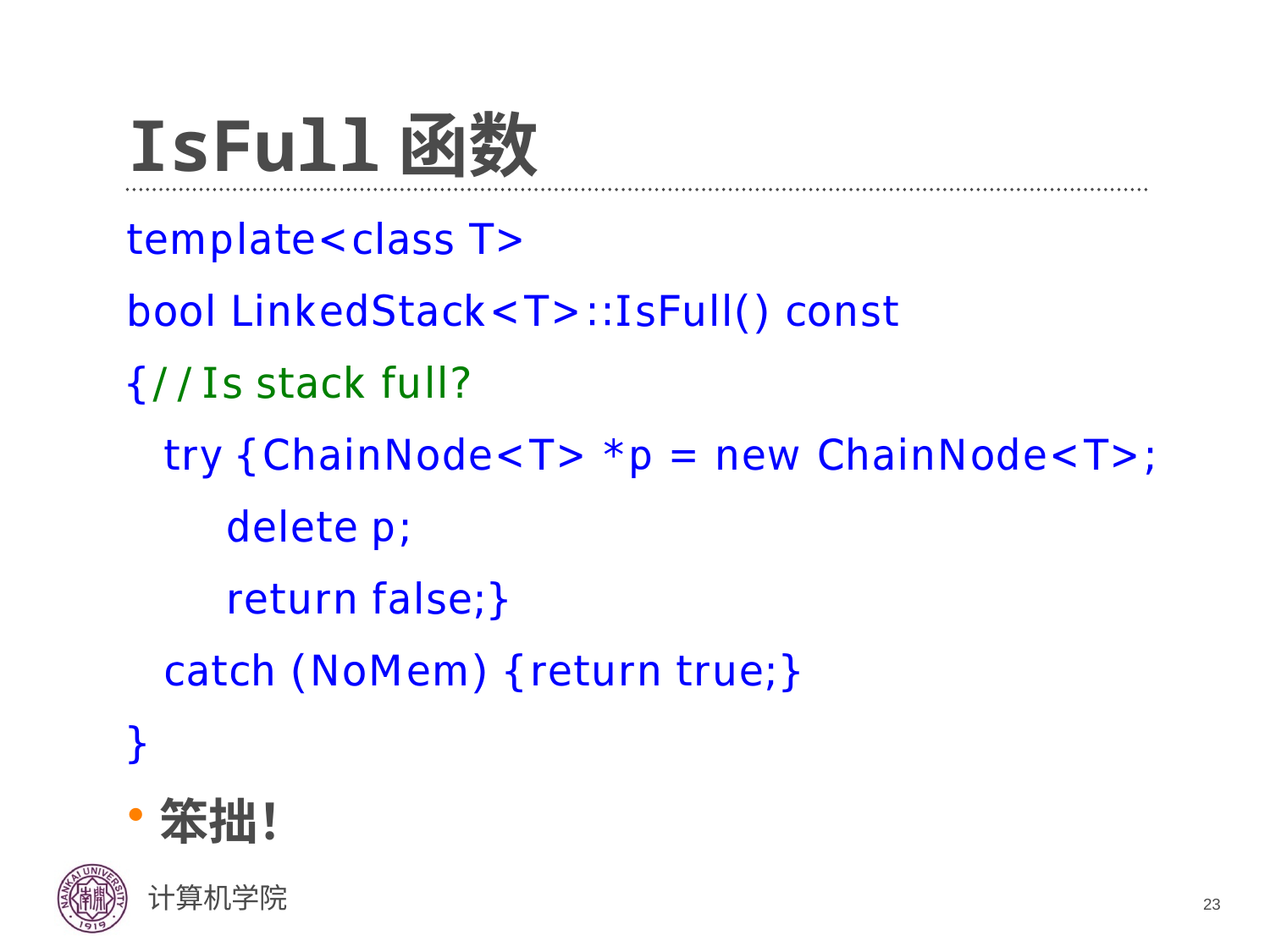

# IsFull函数
template<class T>
bool LinkedStack<T>::IsFull() const
{//Is stack full?
   try {ChainNode<T> *p = new ChainNode<T>;
        delete p;
        return false;}
   catch (NoMem) {return true;}
}
笨拙！
23